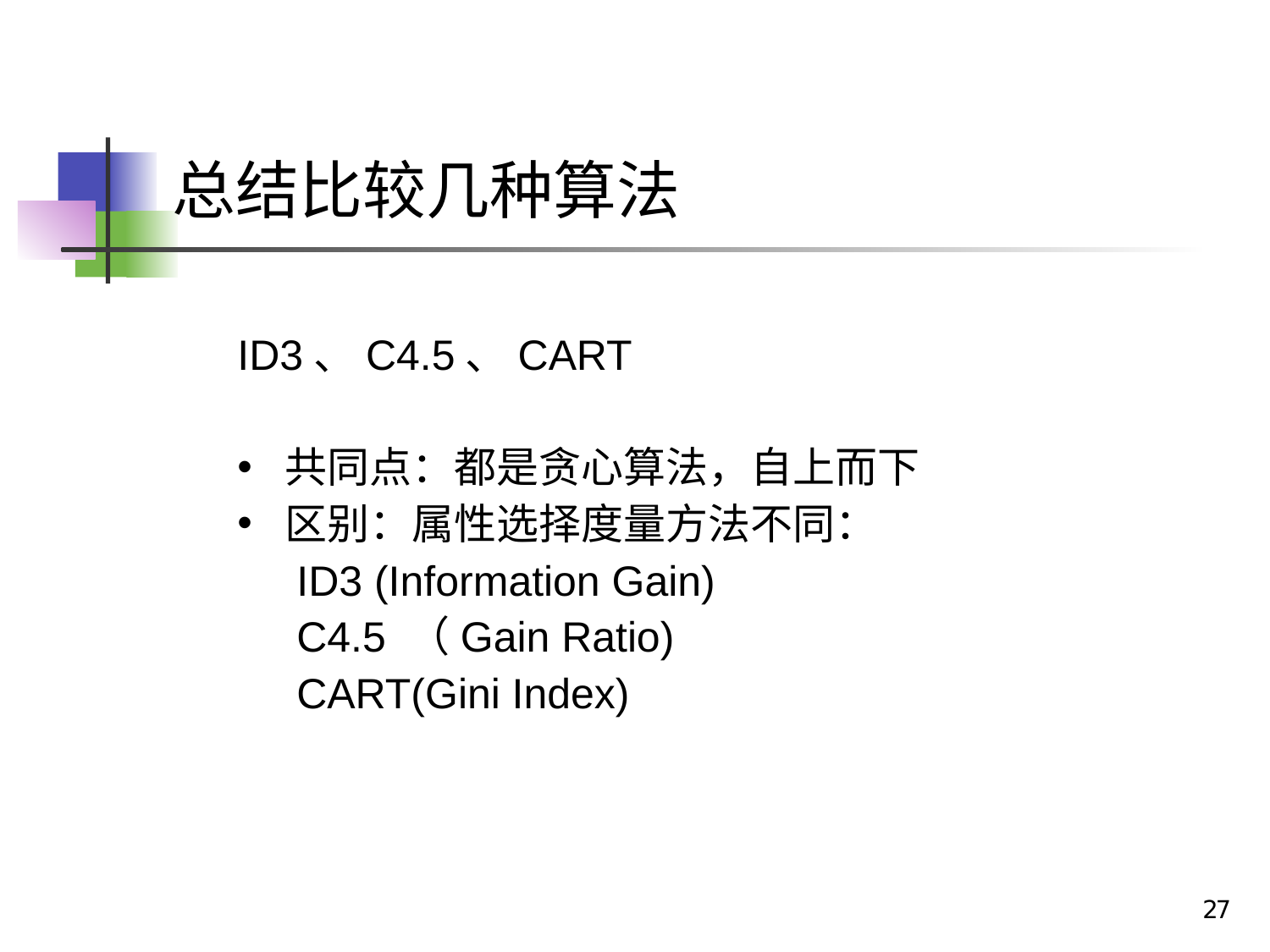

# 总结比较几种算法
ID3、C4.5、CART

共同点：都是贪心算法，自上而下
区别：属性选择度量方法不同：
     ID3 (Information Gain)
     C4.5 （Gain Ratio)
     CART(Gini Index)

27